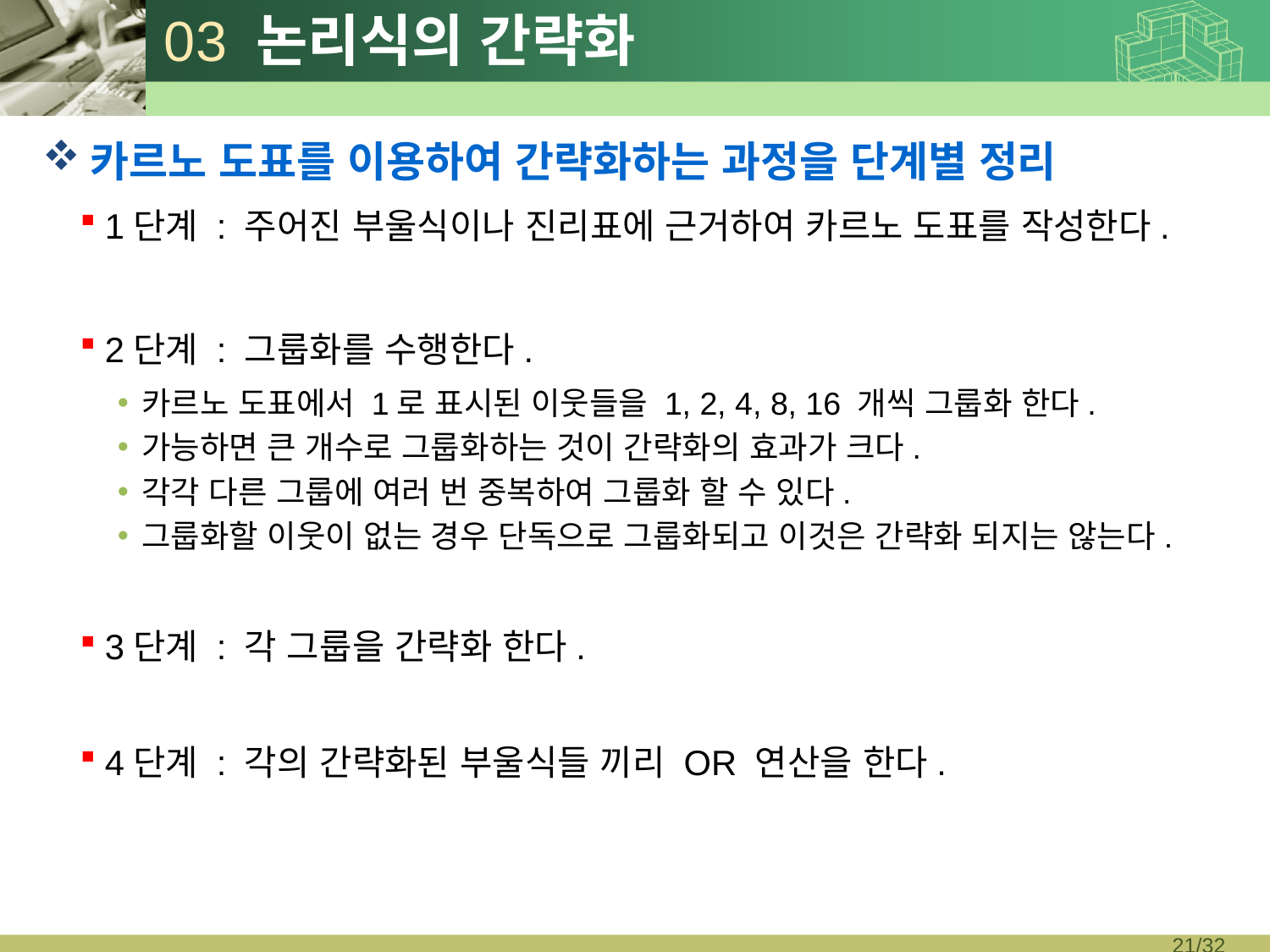

# 03 논리식의 간략화
카르노 도표를 이용하여 간략화하는 과정을 단계별 정리
1단계 : 주어진 부울식이나 진리표에 근거하여 카르노 도표를 작성한다.

2단계 : 그룹화를 수행한다.
카르노 도표에서 1로 표시된 이웃들을 1, 2, 4, 8, 16 개씩 그룹화 한다.
가능하면 큰 개수로 그룹화하는 것이 간략화의 효과가 크다.
각각 다른 그룹에 여러 번 중복하여 그룹화 할 수 있다.
그룹화할 이웃이 없는 경우 단독으로 그룹화되고 이것은 간략화 되지는 않는다.

3단계 : 각 그룹을 간략화 한다.

4단계 : 각의 간략화된 부울식들 끼리 OR 연산을 한다.